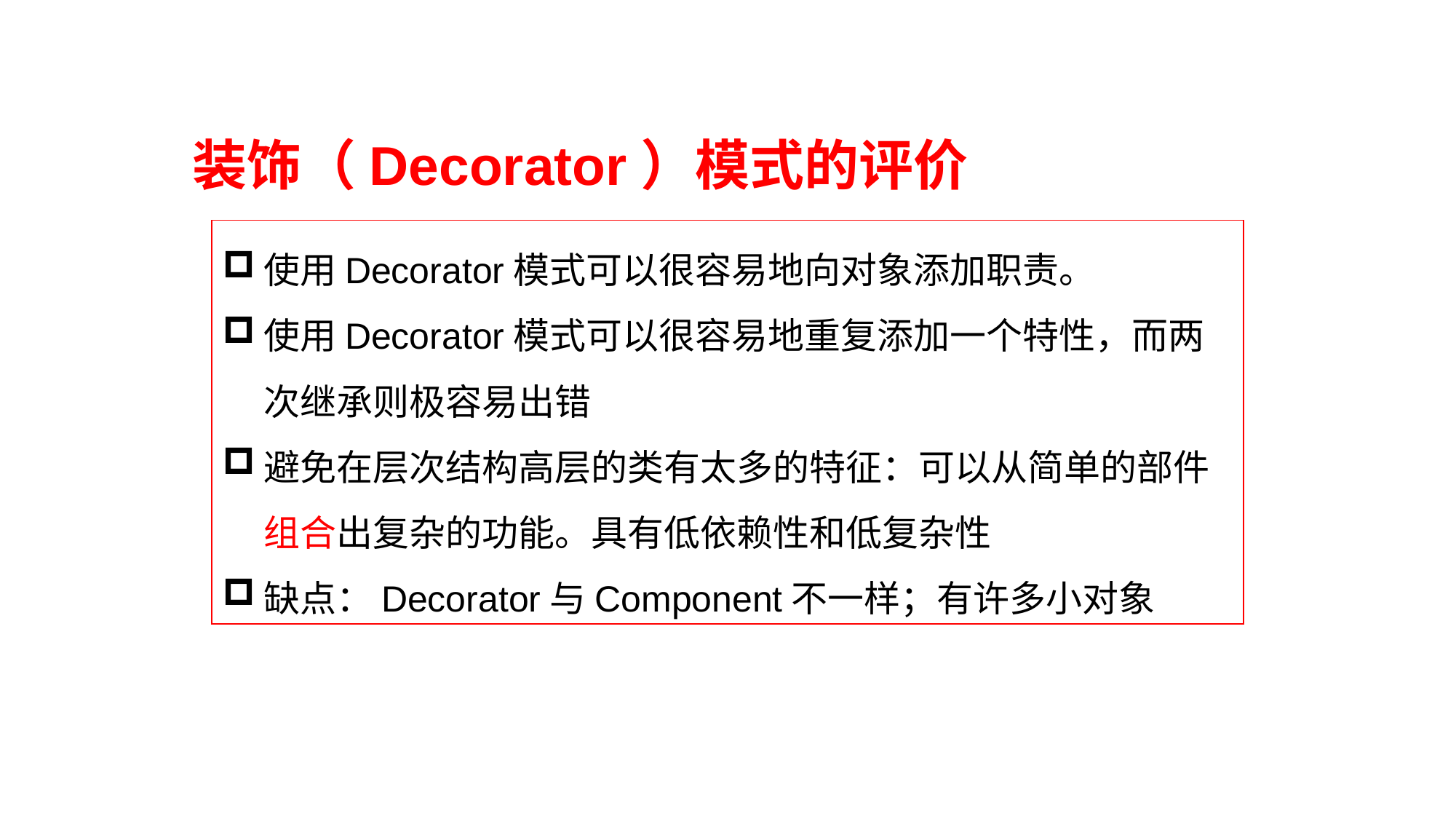

装饰（Decorator）模式的评价
使用Decorator模式可以很容易地向对象添加职责。
使用Decorator模式可以很容易地重复添加一个特性，而两次继承则极容易出错
避免在层次结构高层的类有太多的特征：可以从简单的部件组合出复杂的功能。具有低依赖性和低复杂性
缺点：Decorator与Component不一样；有许多小对象
186